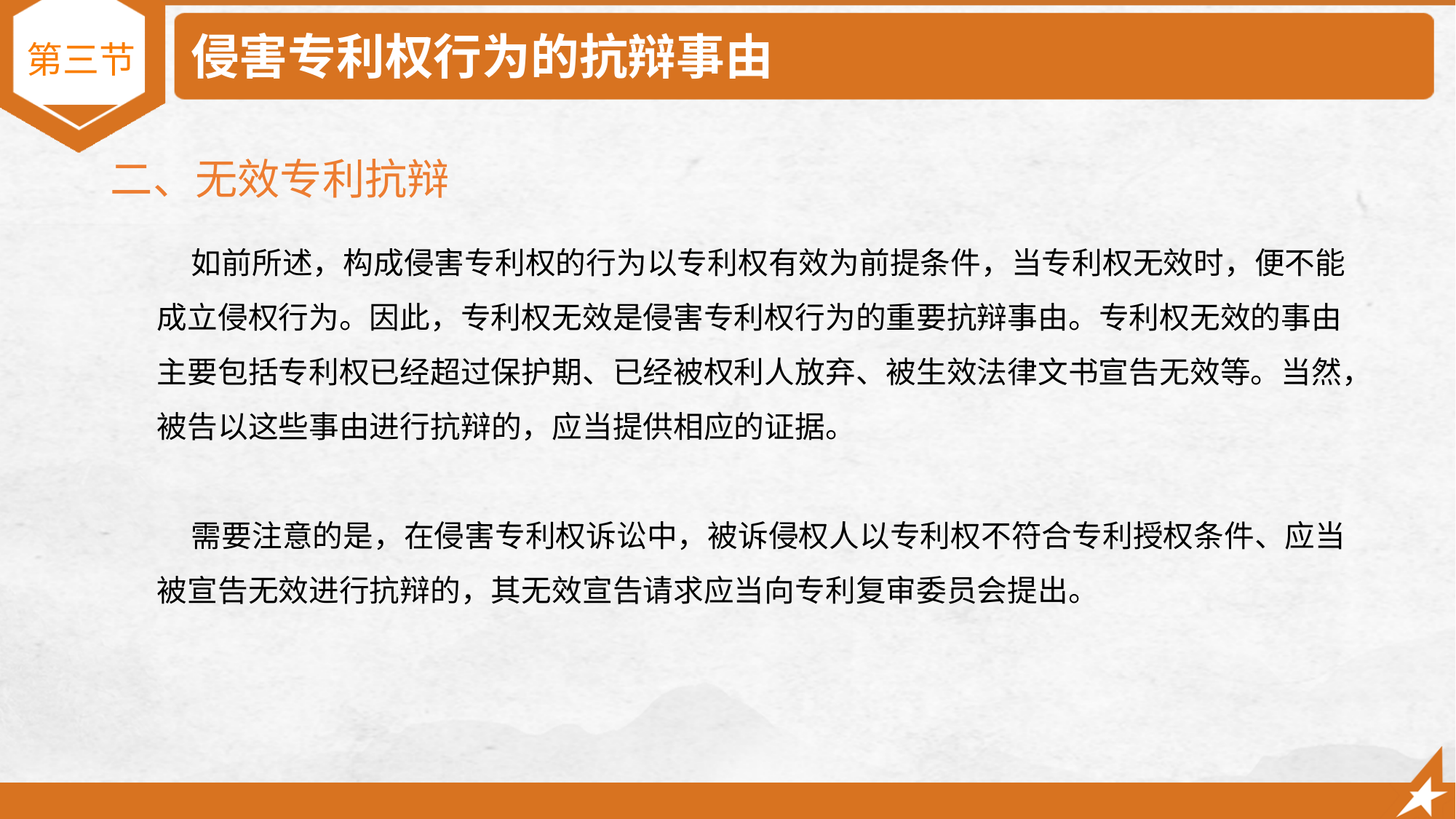

# 侵害专利权行为的抗辩事由
第三节
二、无效专利抗辩
    如前所述，构成侵害专利权的行为以专利权有效为前提条件，当专利权无效时，便不能成立侵权行为。因此，专利权无效是侵害专利权行为的重要抗辩事由。专利权无效的事由主要包括专利权已经超过保护期、已经被权利人放弃、被生效法律文书宣告无效等。当然，被告以这些事由进行抗辩的，应当提供相应的证据。

    需要注意的是，在侵害专利权诉讼中，被诉侵权人以专利权不符合专利授权条件、应当被宣告无效进行抗辩的，其无效宣告请求应当向专利复审委员会提出。